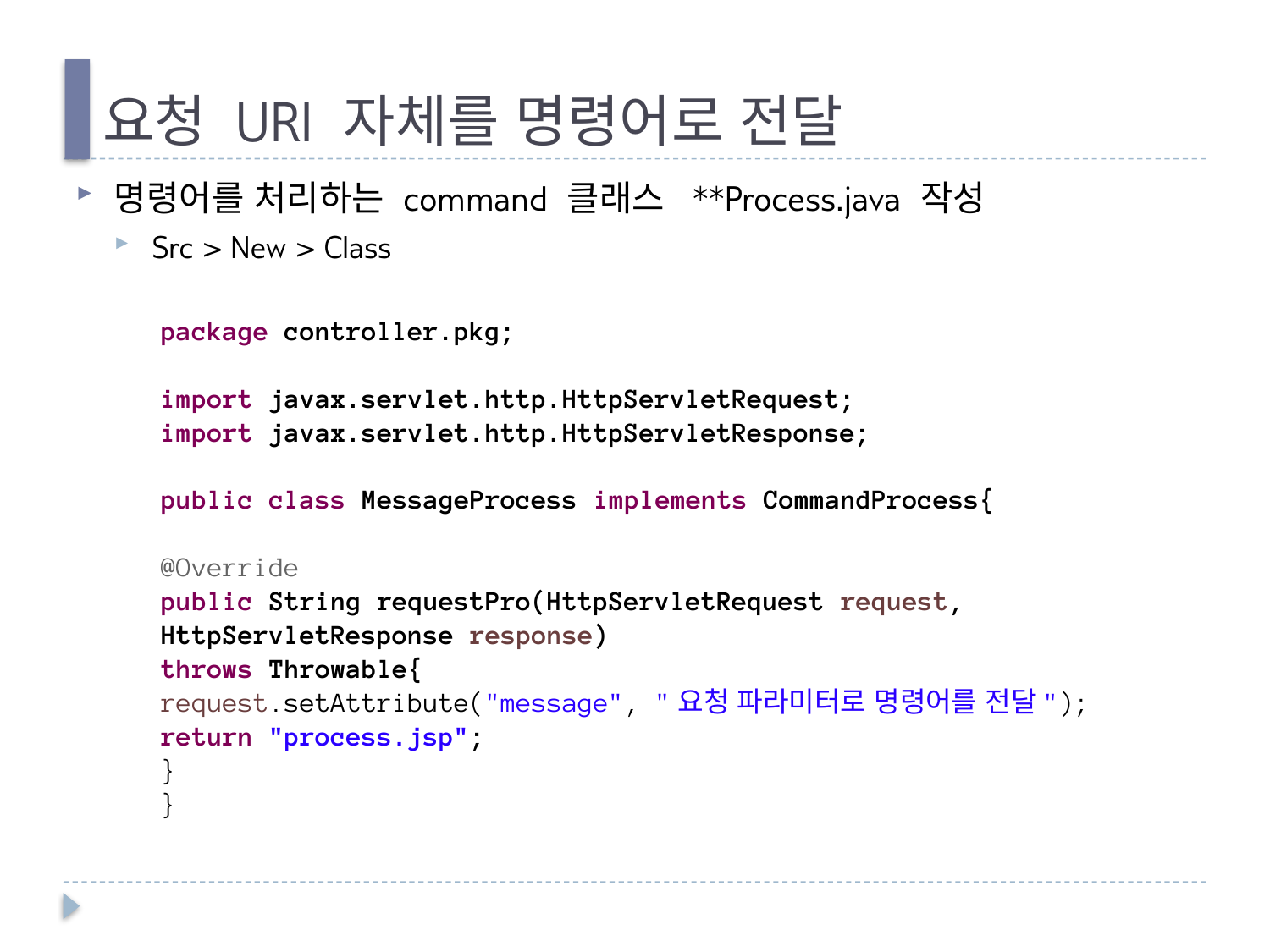

# 요청 URI 자체를 명령어로 전달
명령어를 처리하는 command 클래스  **Process.java 작성
Src > New > Class
package controller.pkg;

import javax.servlet.http.HttpServletRequest;
import javax.servlet.http.HttpServletResponse;

public class MessageProcess implements CommandProcess{

@Override
public String requestPro(HttpServletRequest request, HttpServletResponse response)
throws Throwable{
request.setAttribute("message", "요청 파라미터로 명령어를 전달");
return "process.jsp";
}
}